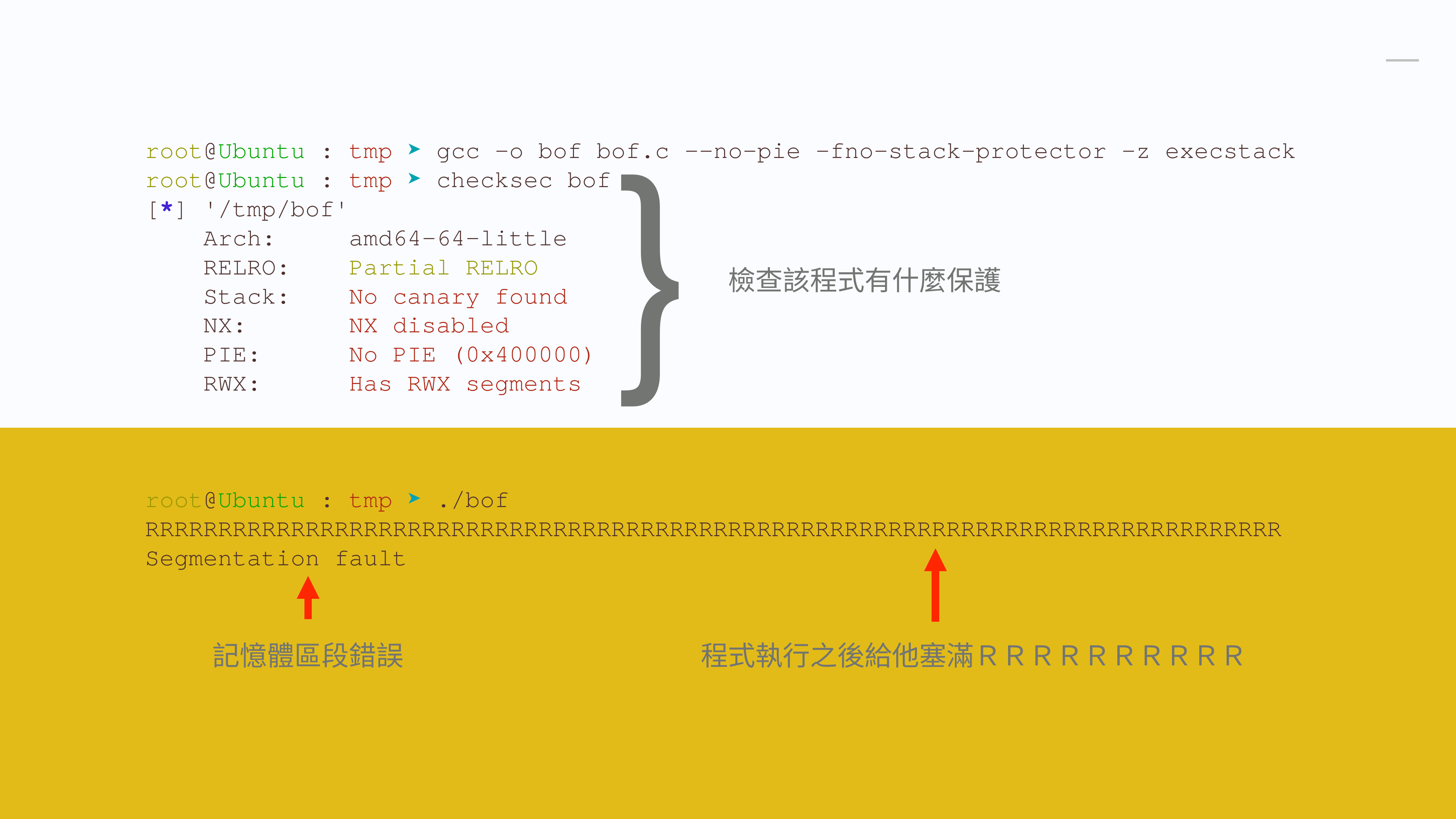

11
}
root@Ubuntu : tmp ➤ gcc -o bof bof.c --no-pie -fno-stack-protector -z execstack
root@Ubuntu : tmp ➤ checksec bof
[*] '/tmp/bof'
    Arch:     amd64-64-little
    RELRO:    Partial RELRO
    Stack:    No canary found
    NX:       NX disabled
    PIE:      No PIE (0x400000)
    RWX:      Has RWX segments

root@Ubuntu : tmp ➤ ./bof
RRRRRRRRRRRRRRRRRRRRRRRRRRRRRRRRRRRRRRRRRRRRRRRRRRRRRRRRRRRRRRRRRRRRRRRRRRRRRR
Segmentation fault
檢查該程式有什麼保護

記憶體區段錯誤
程式執行之後給他塞滿ＲＲＲＲＲＲＲＲＲＲ